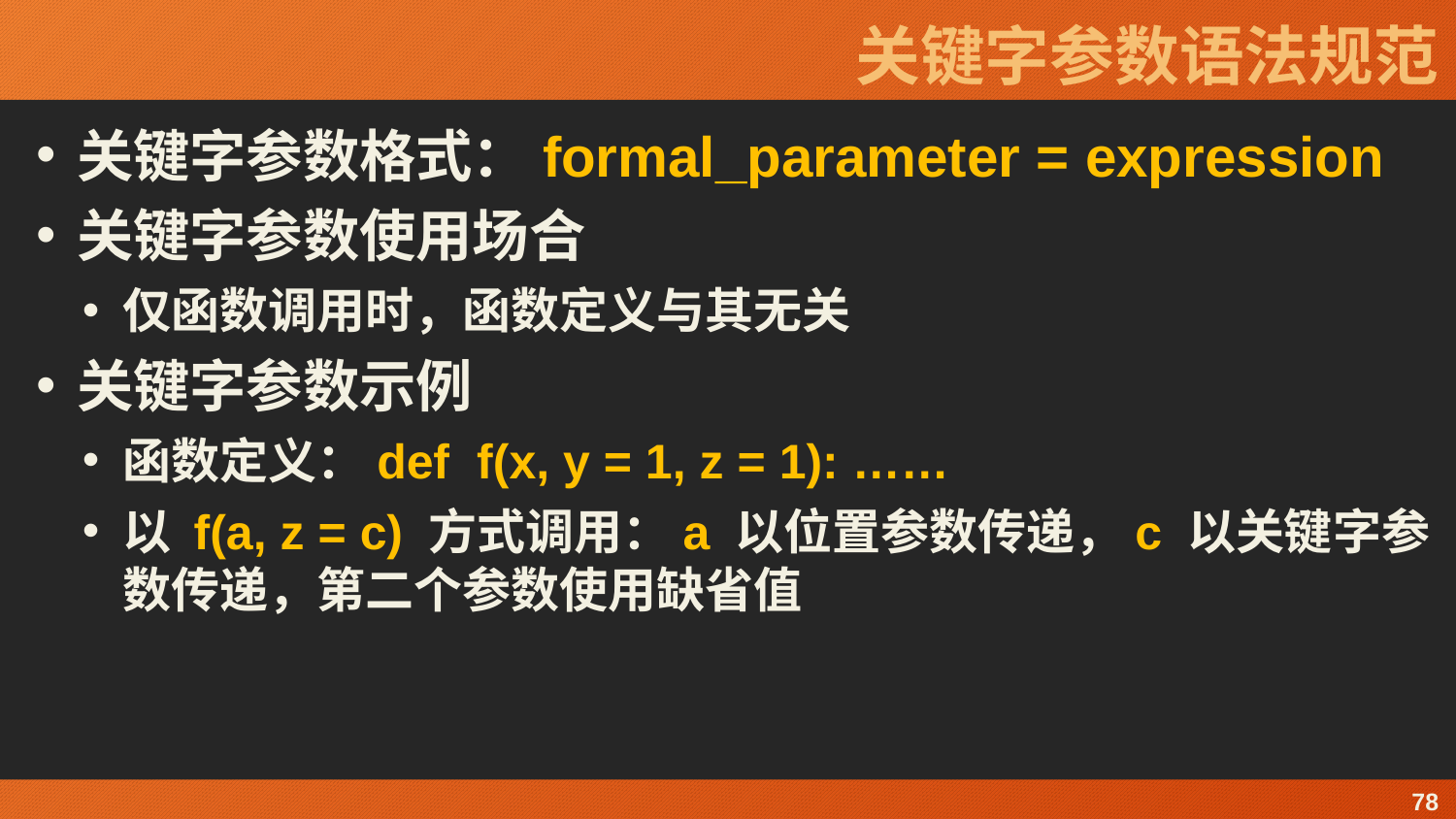

# 关键字参数语法规范
关键字参数格式：formal_parameter = expression
关键字参数使用场合
仅函数调用时，函数定义与其无关
关键字参数示例
函数定义：def  f(x, y = 1, z = 1): ……
以 f(a, z = c) 方式调用：a 以位置参数传递，c 以关键字参数传递，第二个参数使用缺省值
78